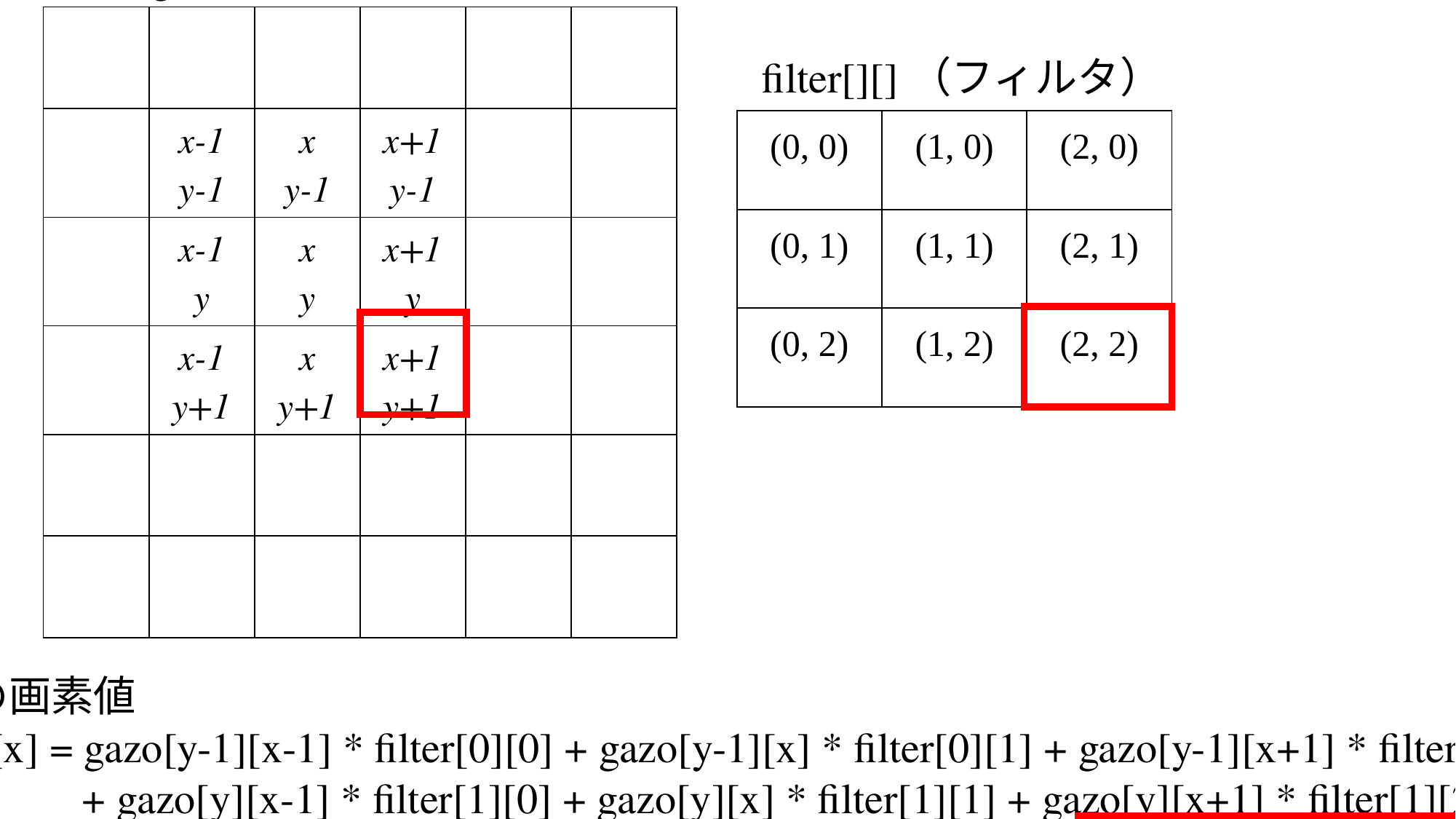

gazo[][]　 (変換前の画像)
|  |  |  |  |  |  |
| --- | --- | --- | --- | --- | --- |
|  | x-1 y-1 | x y-1 | x+1 y-1 |  |  |
|  | x-1 y | x y | x+1 y |  |  |
|  | x-1 y+1 | x y+1 | x+1 y+1 |  |  |
|  |  |  |  |  |  |
|  |  |  |  |  |  |
filter[][]（フィルタ）
| (0, 0) | (1, 0) | (2, 0) |
| --- | --- | --- |
| (0, 1) | (1, 1) | (2, 1) |
| (0, 2) | (1, 2) | (2, 2) |

変換後の画素値
gazo2[y][x] = gazo[y-1][x-1] * filter[0][0] + gazo[y-1][x] * filter[0][1] + gazo[y-1][x+1] * filter[0][2]
                       + gazo[y][x-1] * filter[1][0] + gazo[y][x] * filter[1][1] + gazo[y][x+1] * filter[1][2]
                       + gazo[y+1][x-1] * filter[2][0] + gazo[y+1][x] * filter[2][1] + gazo[y+1][x+1] * filter[2][2]